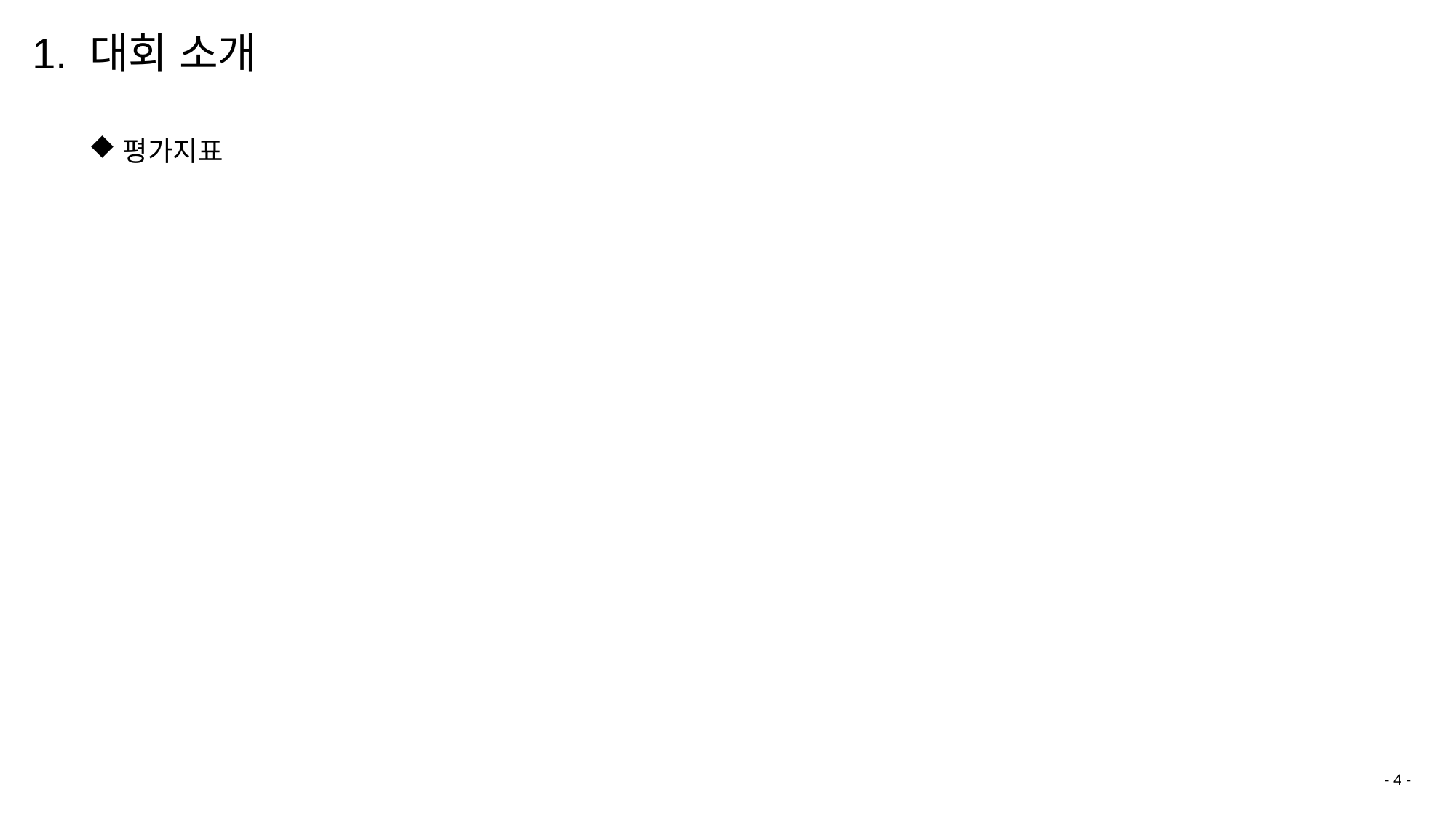

1. 대회 소개
평가지표
- 4 -